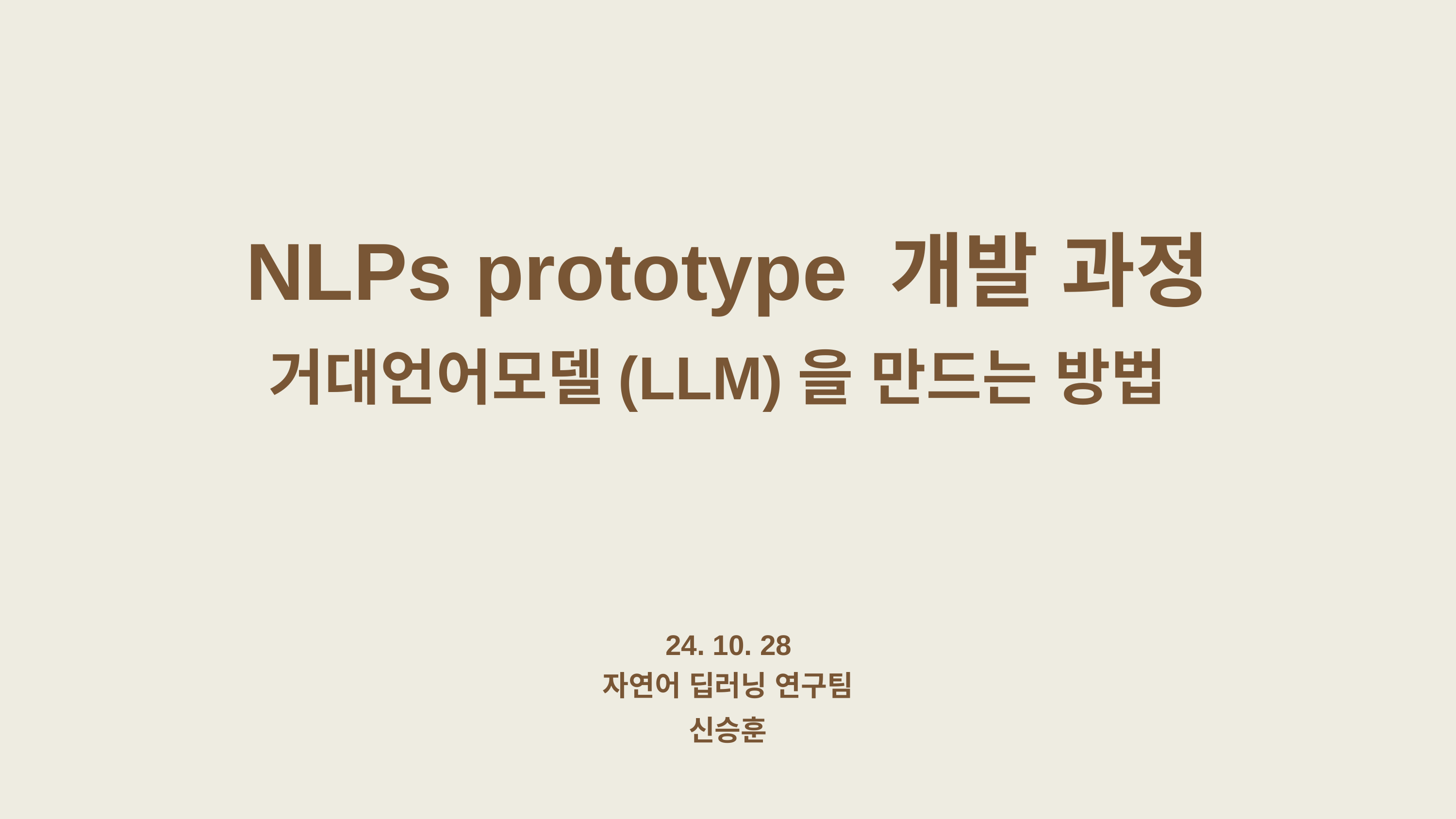

NLPs prototype 개발 과정

거대언어모델(LLM)을 만드는 방법
24. 10. 28
자연어 딥러닝 연구팀
신승훈